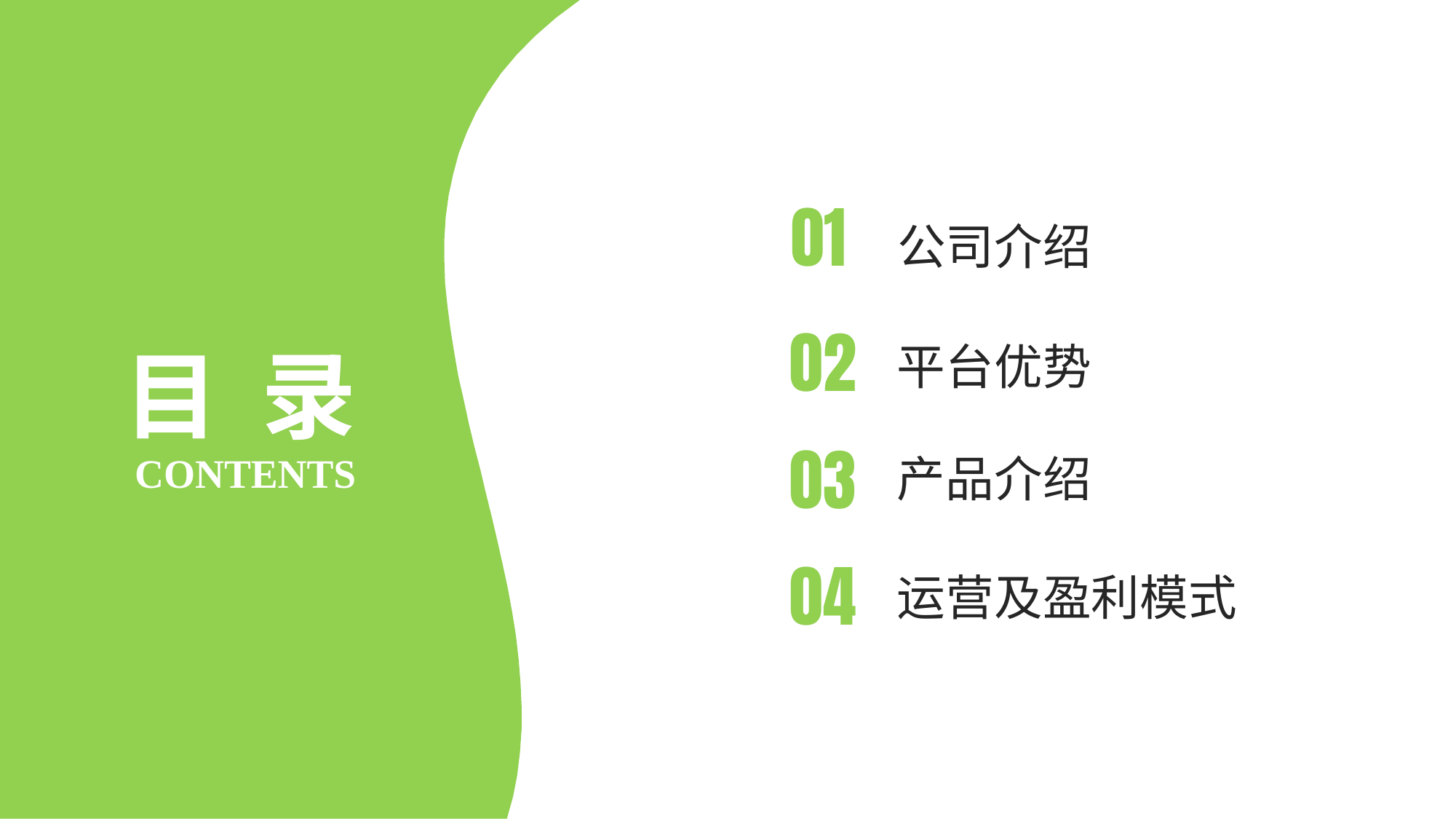

01
公司介绍
目  录
	CONTENTS
02

03

04
平台优势
产品介绍
运营及盈利模式